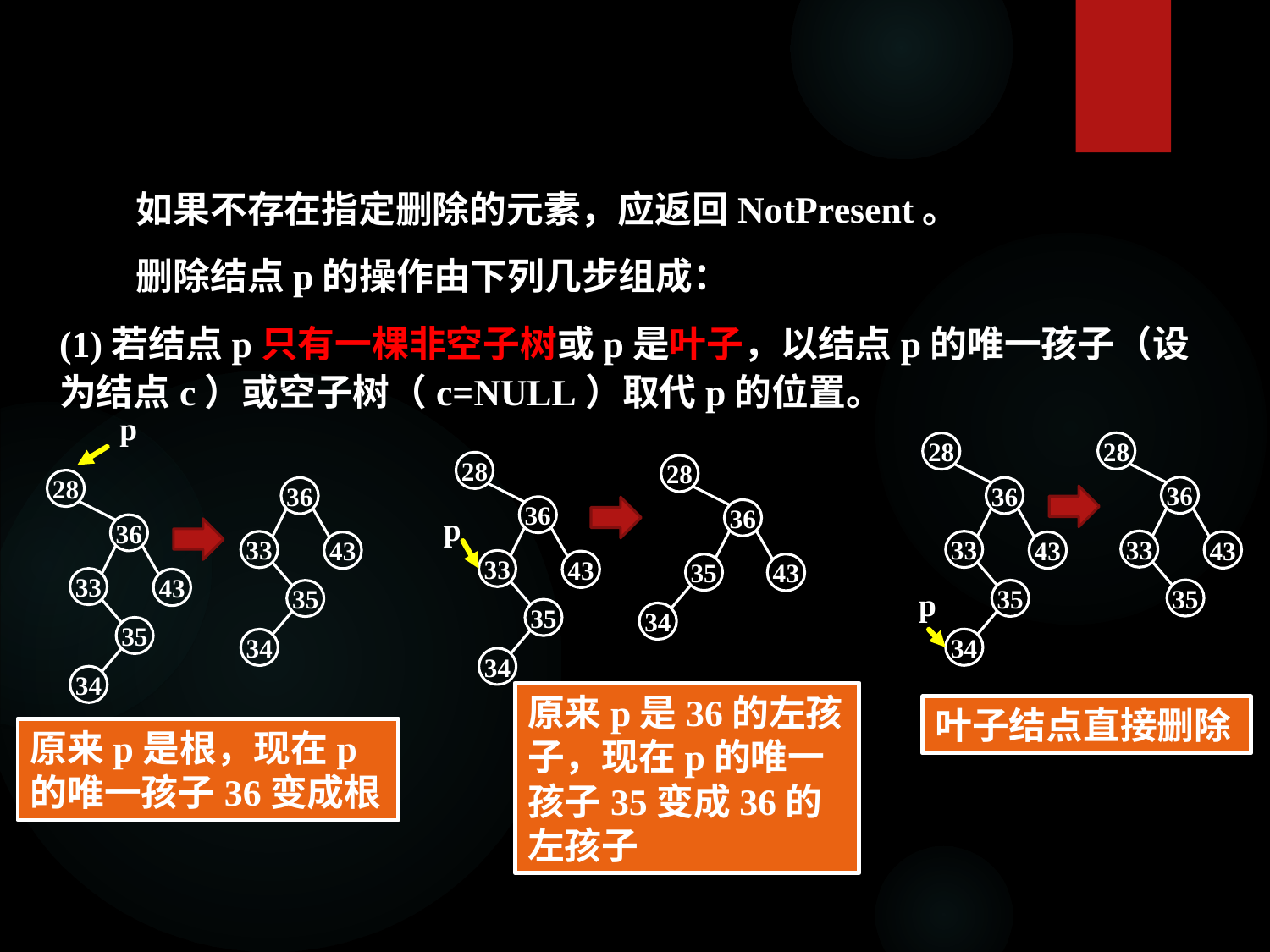

如果不存在指定删除的元素，应返回NotPresent。
        删除结点p的操作由下列几步组成：
(1)若结点p只有一棵非空子树或p是叶子，以结点p的唯一孩子（设为结点c）或空子树（c=NULL）取代p的位置。
p
28
36
36

33
43
33
43
35
35
34
34
原来p是根，现在p的唯一孩子36变成根
28
28
36
36

33
33
43
43
p
35
35
34
叶子结点直接删除
28
28
36

36
p
33
43
35
43
35
34
34
原来p是36的左孩子，现在p的唯一孩子35变成36的左孩子